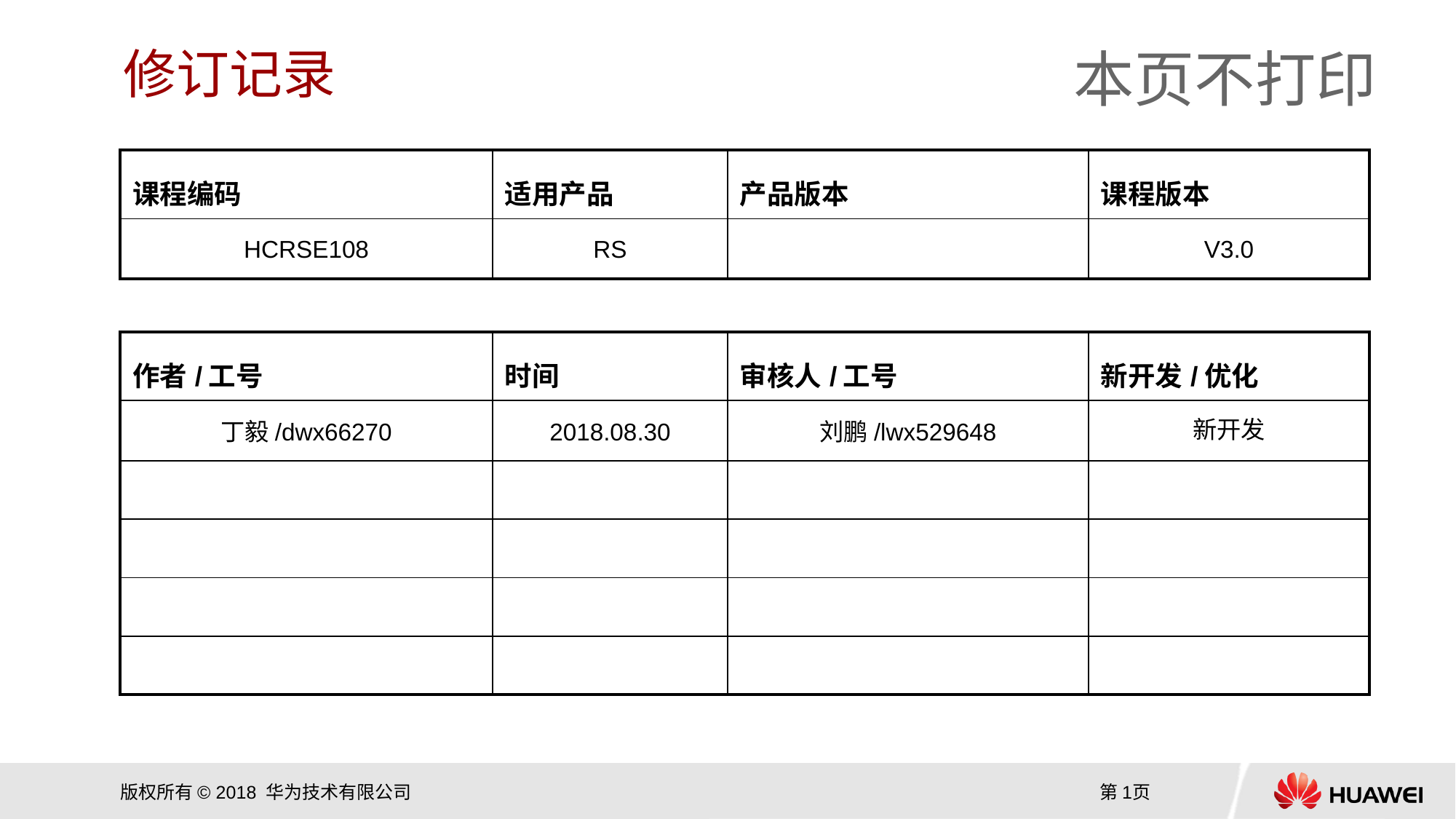

HCRSE108
RS

V3.0
新开发
丁毅/dwx66270
2018.08.30
刘鹏/lwx529648